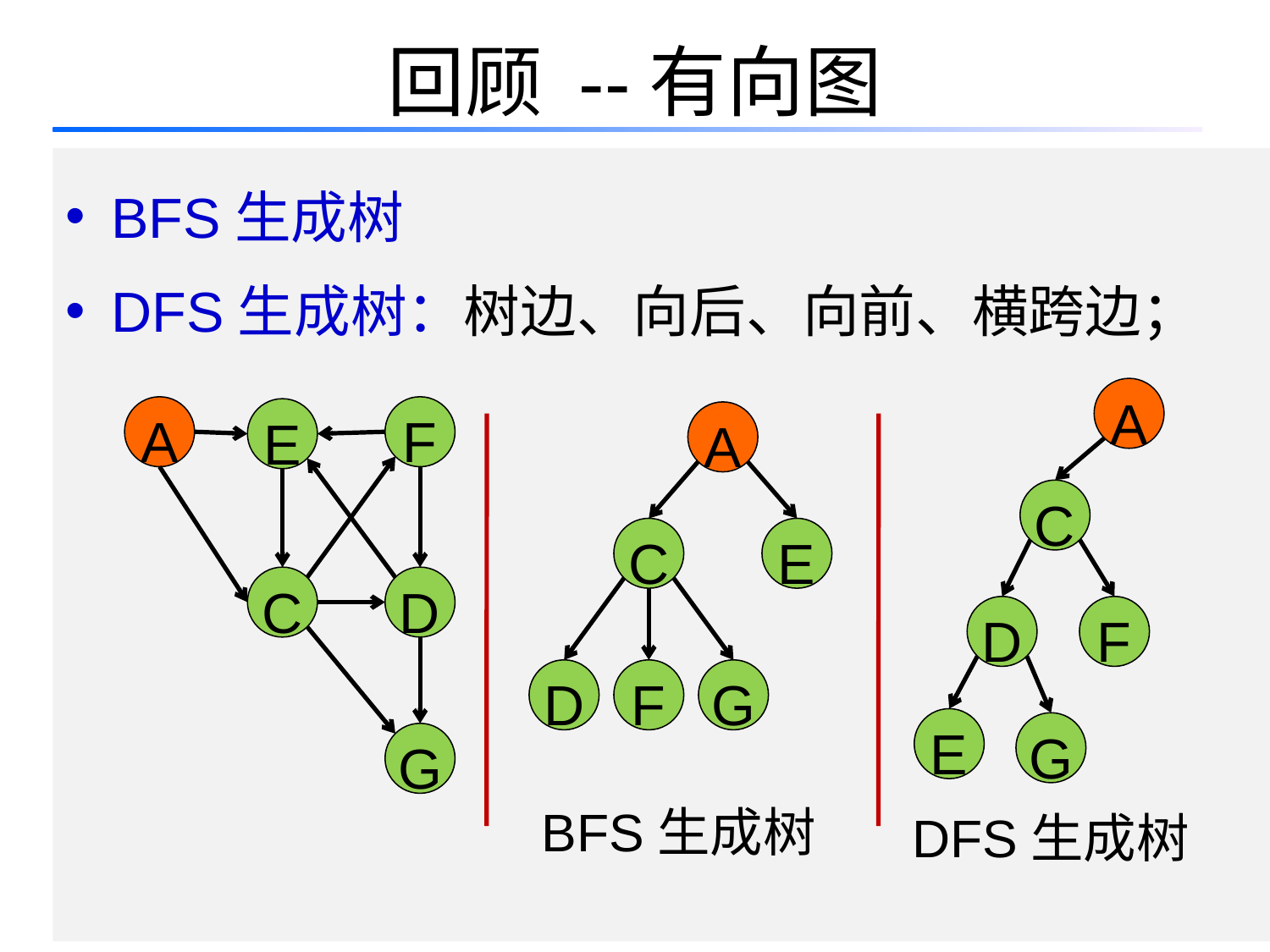

# 回顾 --有向图

 BFS生成树
 DFS生成树：树边、向后、向前、横跨边；

A
A
F
E
A
C
C
E
C
D
D
F
D
F
G
E
G
G
BFS生成树
DFS生成树